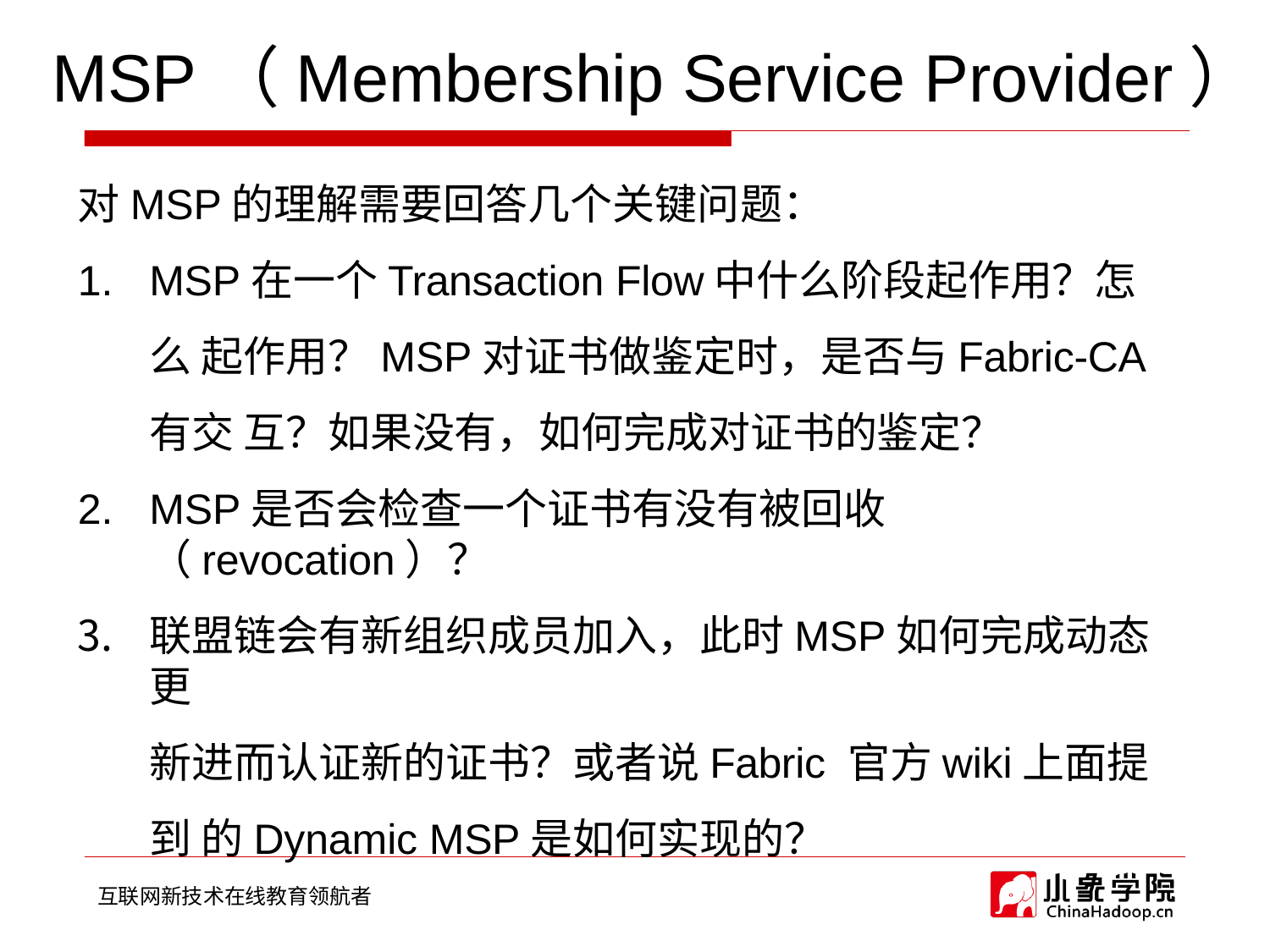

# MSP（Membership Service Provider）
对MSP的理解需要回答几个关键问题：
MSP在一个Transaction Flow中什么阶段起作用？怎么 起作用？MSP对证书做鉴定时，是否与Fabric-CA有交 互？如果没有，如何完成对证书的鉴定？
MSP是否会检查一个证书有没有被回收（revocation）？
联盟链会有新组织成员加入，此时MSP如何完成动态更
新进而认证新的证书？或者说Fabric 官方wiki上面提到 的Dynamic MSP是如何实现的？
互联网新技术在线教育领航者